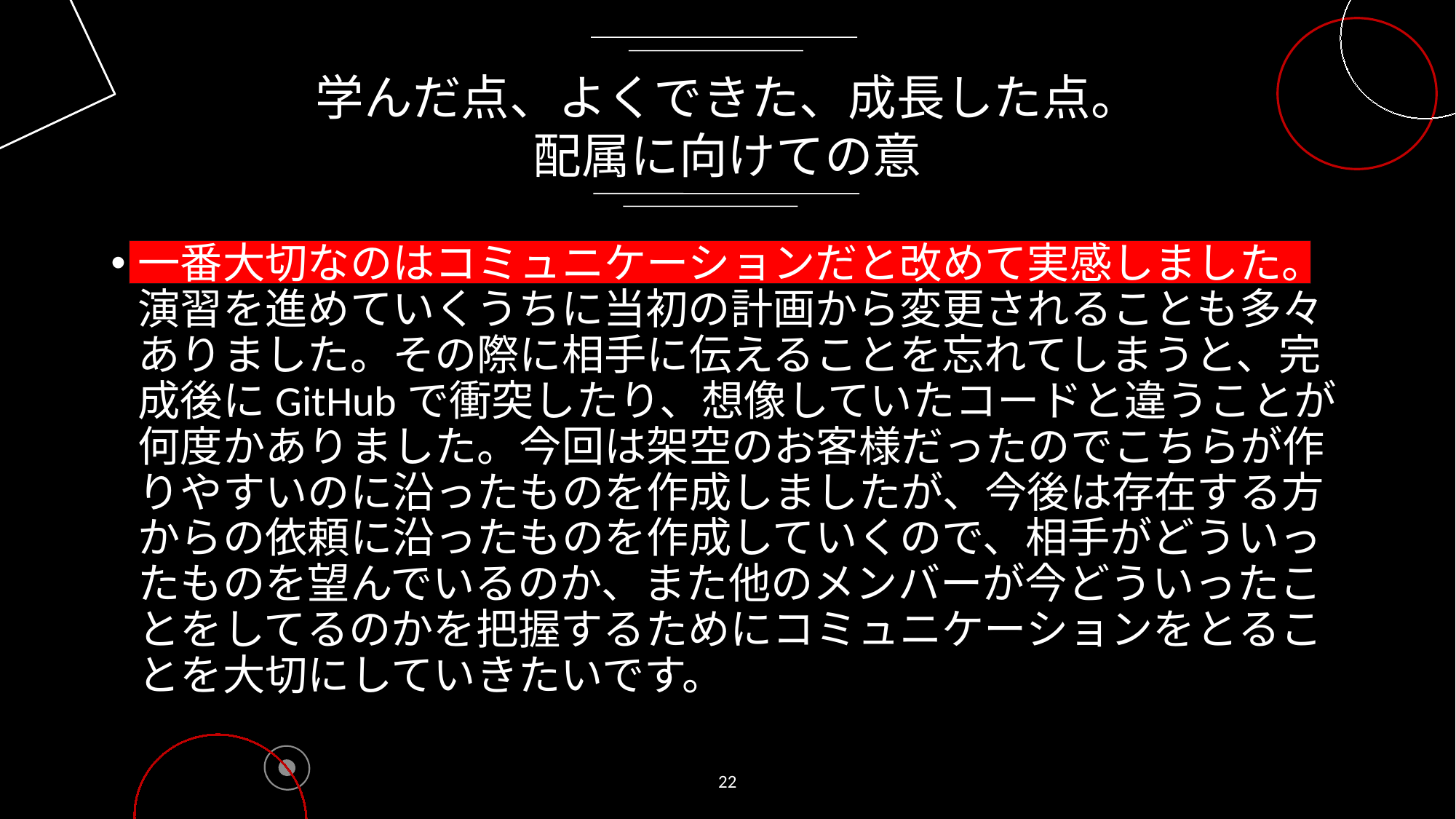

学んだ点、よくできた、成長した点。
配属に向けての意

一番大切なのはコミュニケーションだと改めて実感しました。演習を進めていくうちに当初の計画から変更されることも多々ありました。その際に相手に伝えることを忘れてしまうと、完成後にGitHubで衝突したり、想像していたコードと違うことが何度かありました。今回は架空のお客様だったのでこちらが作りやすいのに沿ったものを作成しましたが、今後は存在する方からの依頼に沿ったものを作成していくので、相手がどういったものを望んでいるのか、また他のメンバーが今どういったことをしてるのかを把握するためにコミュニケーションをとることを大切にしていきたいです。

22